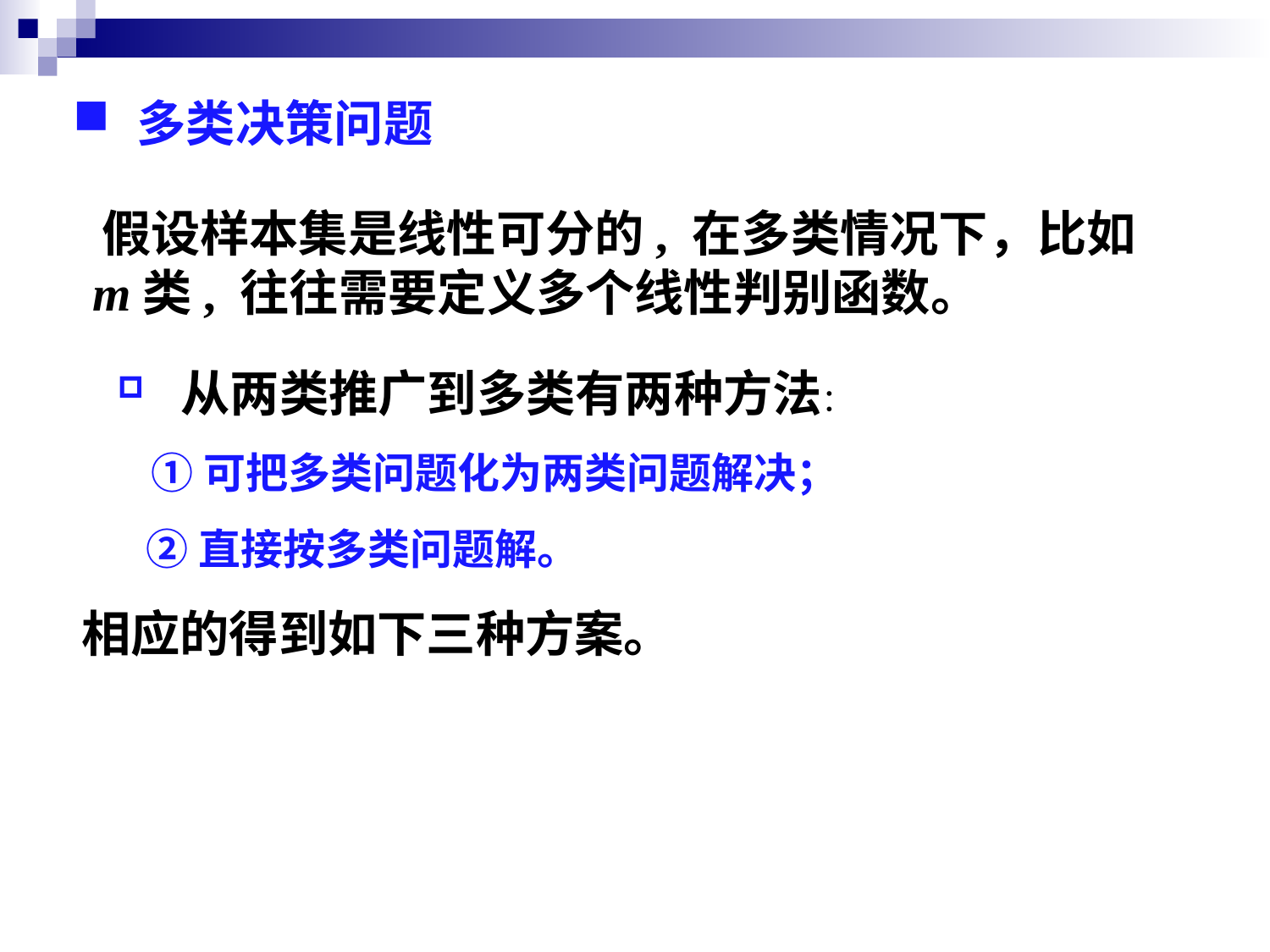

多类决策问题
    假设样本集是线性可分的, 在多类情况下，比如m类, 往往需要定义多个线性判别函数。
从两类推广到多类有两种方法：
    ①可把多类问题化为两类问题解决；
   ②直接按多类问题解。

相应的得到如下三种方案。